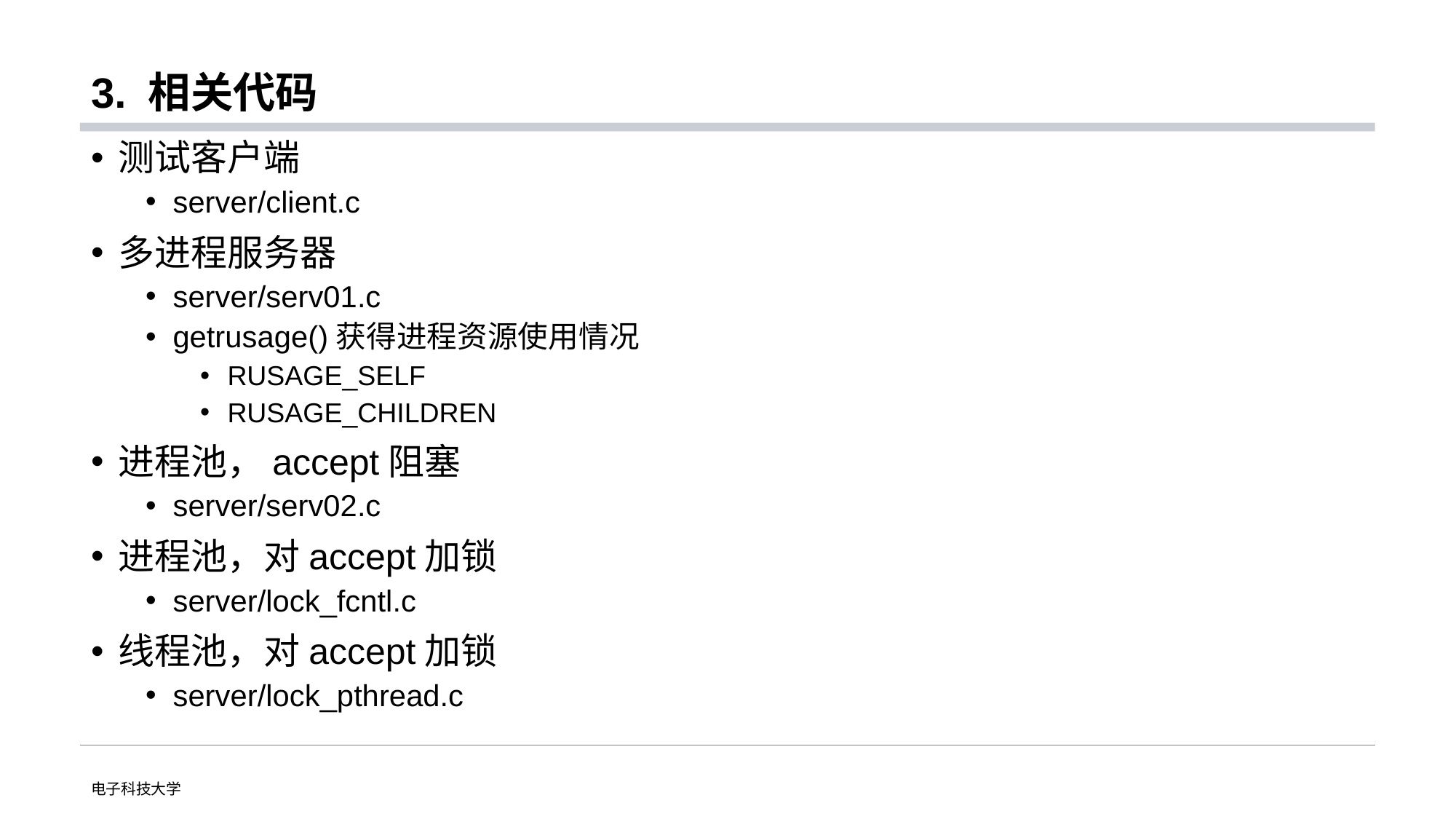

# 3. 相关代码
测试客户端
server/client.c
多进程服务器
server/serv01.c
getrusage()获得进程资源使用情况
RUSAGE_SELF
RUSAGE_CHILDREN
进程池，accept阻塞
server/serv02.c
进程池，对accept加锁
server/lock_fcntl.c
线程池，对accept加锁
server/lock_pthread.c

电子科技大学